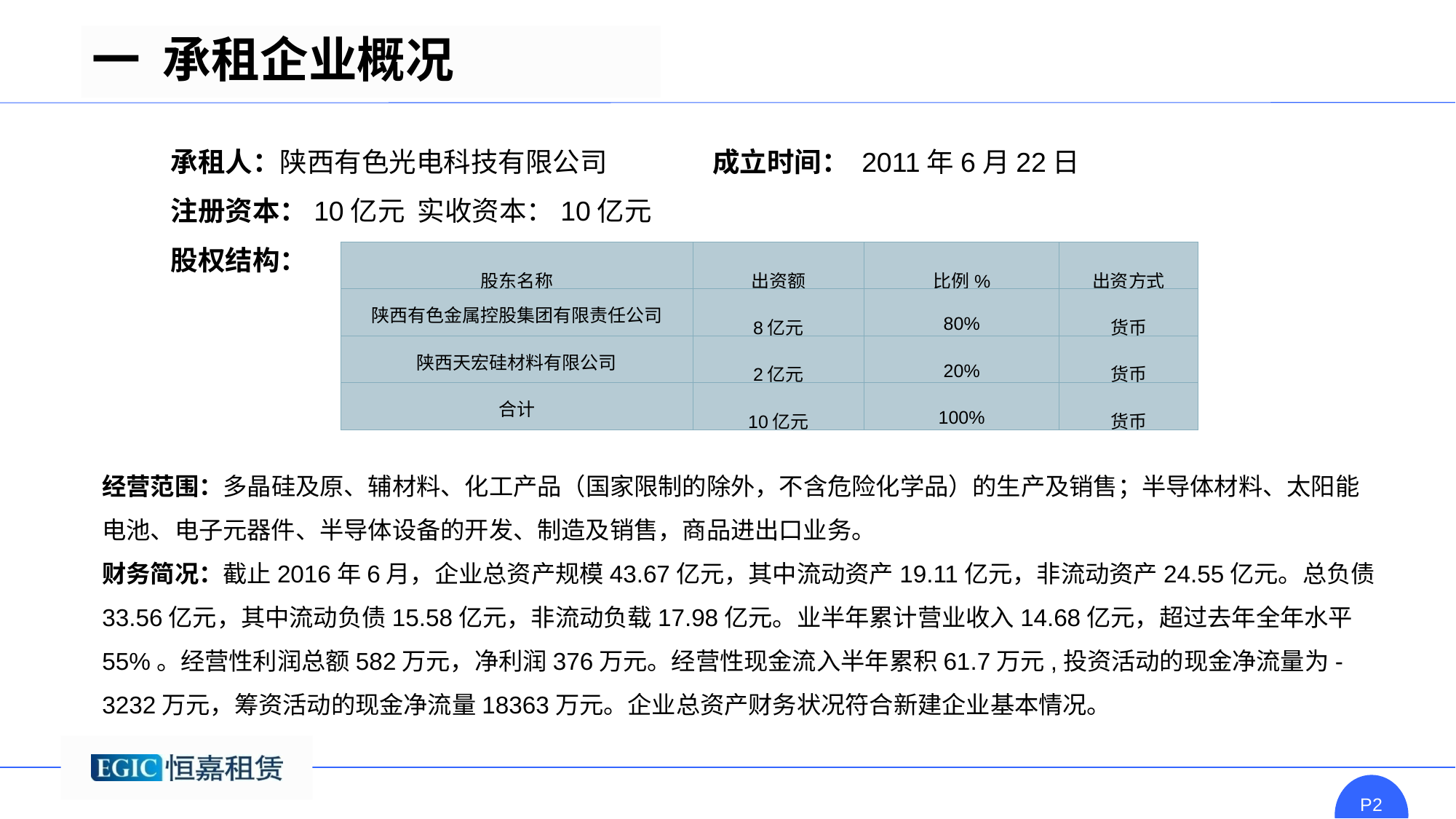

一  承租企业概况
承租人：陕西有色光电科技有限公司                 成立时间： 2011年6月22日
注册资本：10亿元  实收资本：10亿元
股权结构：

| 股东名称 | 出资额 | 比例% | 出资方式 |
| --- | --- | --- | --- |
| 陕西有色金属控股集团有限责任公司 | 8亿元 | 80% | 货币 |
| 陕西天宏硅材料有限公司 | 2亿元 | 20% | 货币 |
| 合计 | 10亿元 | 100% | 货币 |
经营范围：多晶硅及原、辅材料、化工产品（国家限制的除外，不含危险化学品）的生产及销售；半导体材料、太阳能电池、电子元器件、半导体设备的开发、制造及销售，商品进出口业务。
财务简况：截止2016年6月，企业总资产规模43.67亿元，其中流动资产19.11亿元，非流动资产24.55亿元。总负债33.56亿元，其中流动负债15.58亿元，非流动负载17.98亿元。业半年累计营业收入14.68亿元，超过去年全年水平55%。经营性利润总额582万元，净利润376万元。经营性现金流入半年累积61.7万元,投资活动的现金净流量为-3232万元，筹资活动的现金净流量18363万元。企业总资产财务状况符合新建企业基本情况。